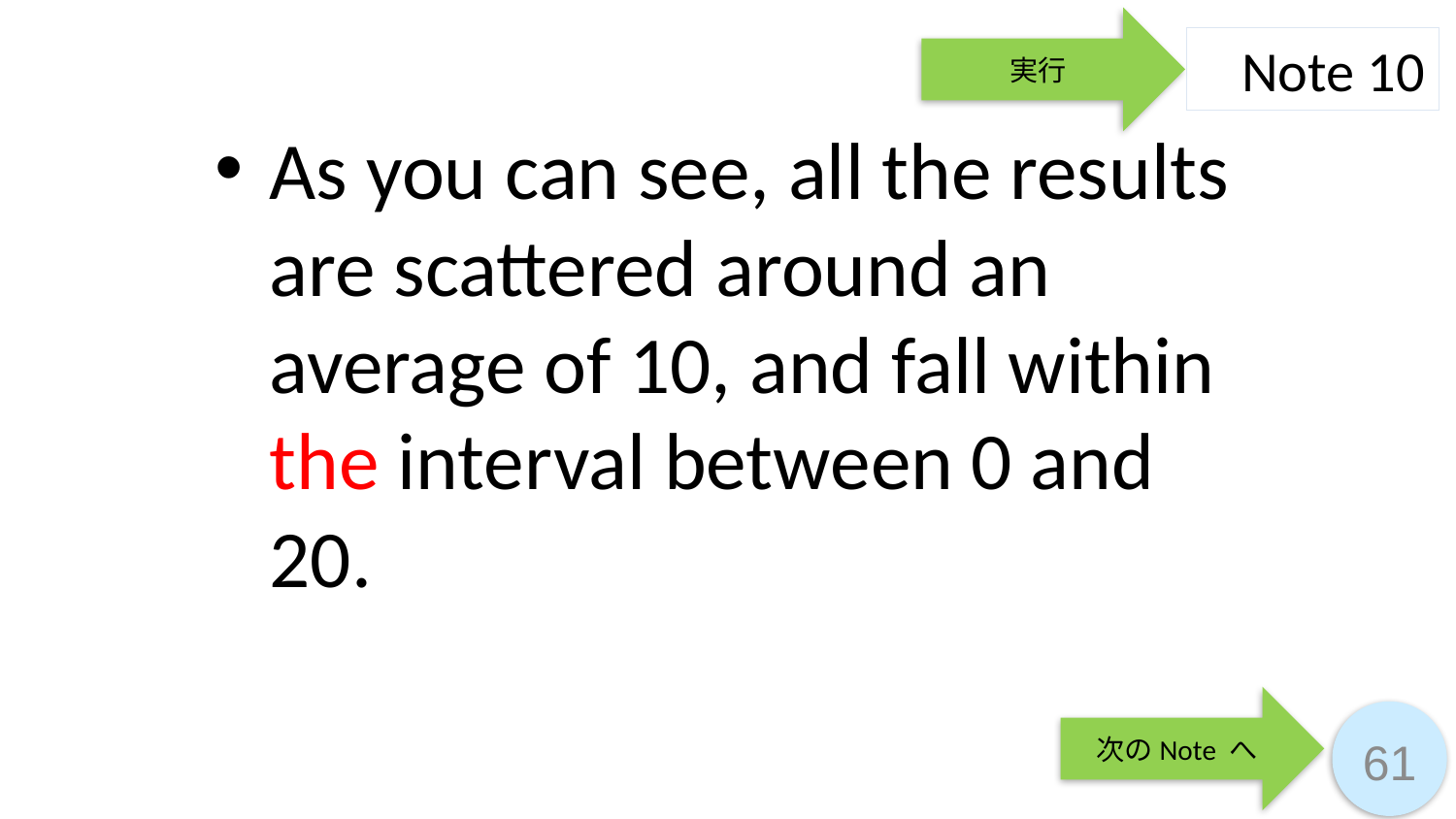

実行
Note 10
As you can see, all the results are scattered around an average of 10, and fall within the interval between 0 and 20.
次のNote へ
61